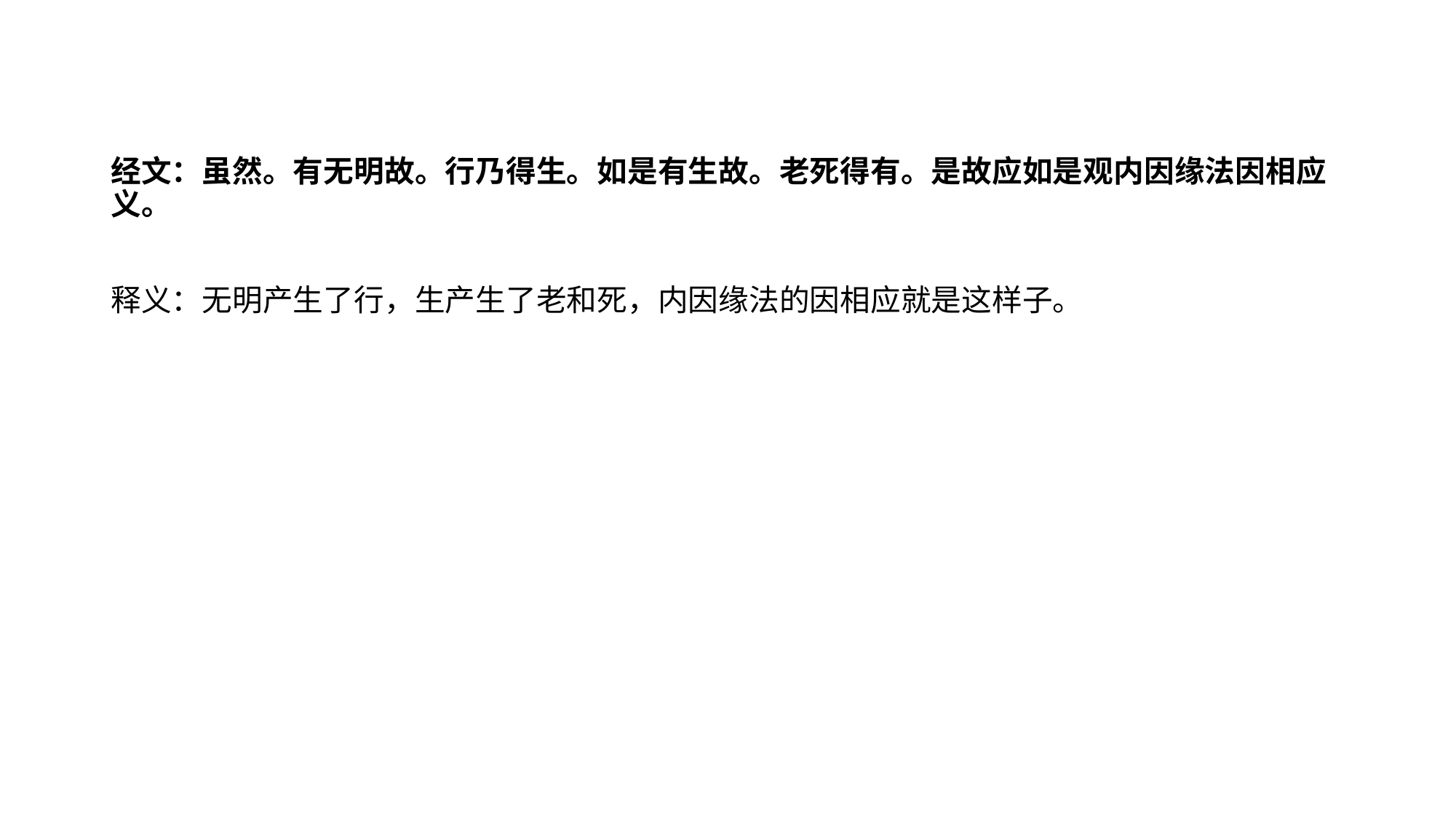

经文：虽然。有无明故。行乃得生。如是有生故。老死得有。是故应如是观内因缘法因相应义。

释义：无明产生了行，生产生了老和死，内因缘法的因相应就是这样子。